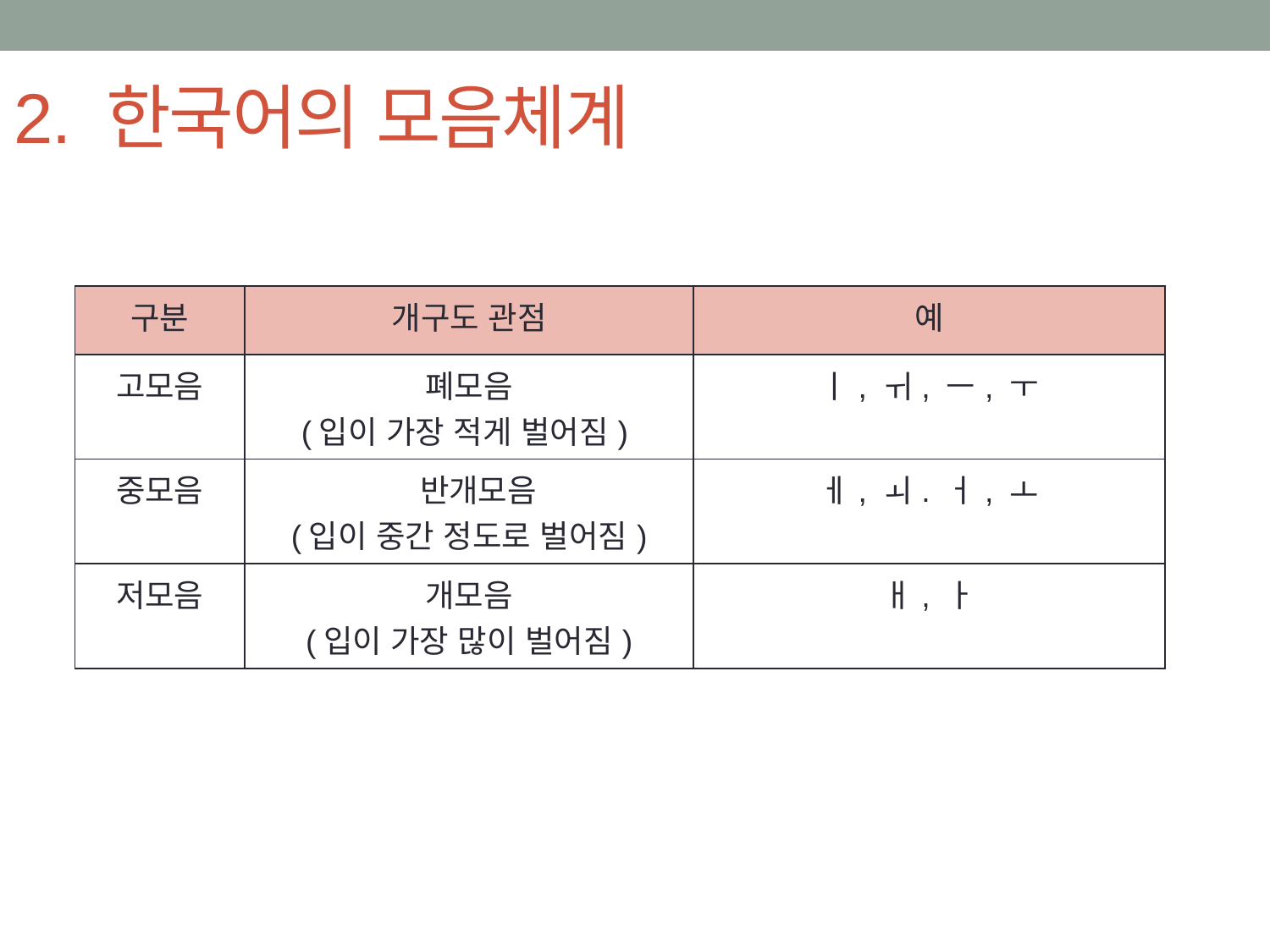

# 2. 한국어의 모음체계

| 구분 | 개구도 관점 | 예 |
| --- | --- | --- |
| 고모음 | 폐모음 (입이 가장 적게 벌어짐) | ㅣ, ㅟ, ㅡ, ㅜ |
| 중모음 | 반개모음 (입이 중간 정도로 벌어짐) | ㅔ, ㅚ. ㅓ, ㅗ |
| 저모음 | 개모음 (입이 가장 많이 벌어짐) | ㅐ, ㅏ |